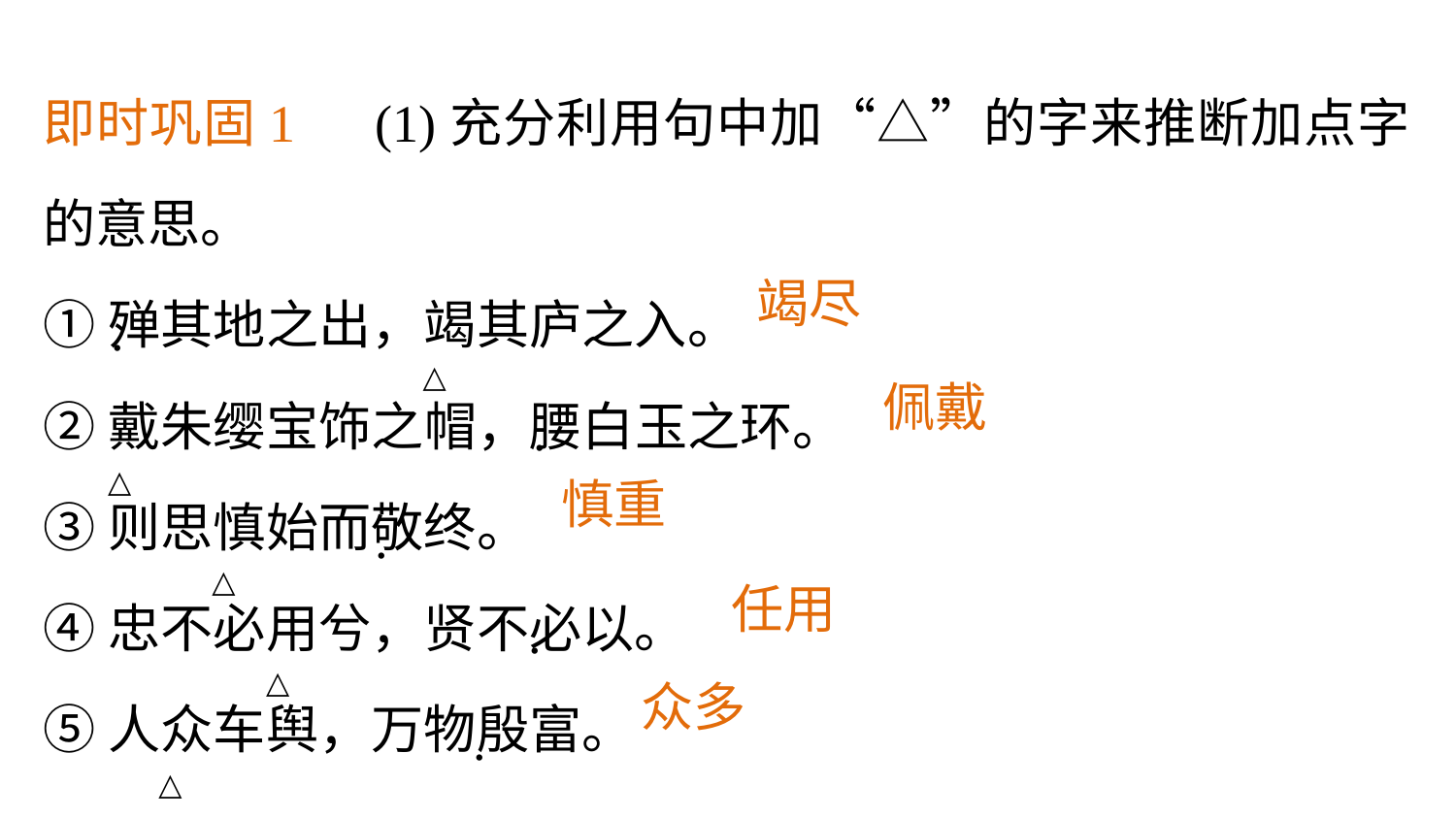

即时巩固1　(1)充分利用句中加“△”的字来推断加点字的意思。
①殚其地之出，竭其庐之入。
②戴朱缨宝饰之帽，腰白玉之环。
③则思慎始而敬终。
④忠不必用兮，贤不必以。
⑤人众车舆，万物殷富。
竭尽
.
△
佩戴
.
△
慎重
.
△
任用
.
△
众多
.
△